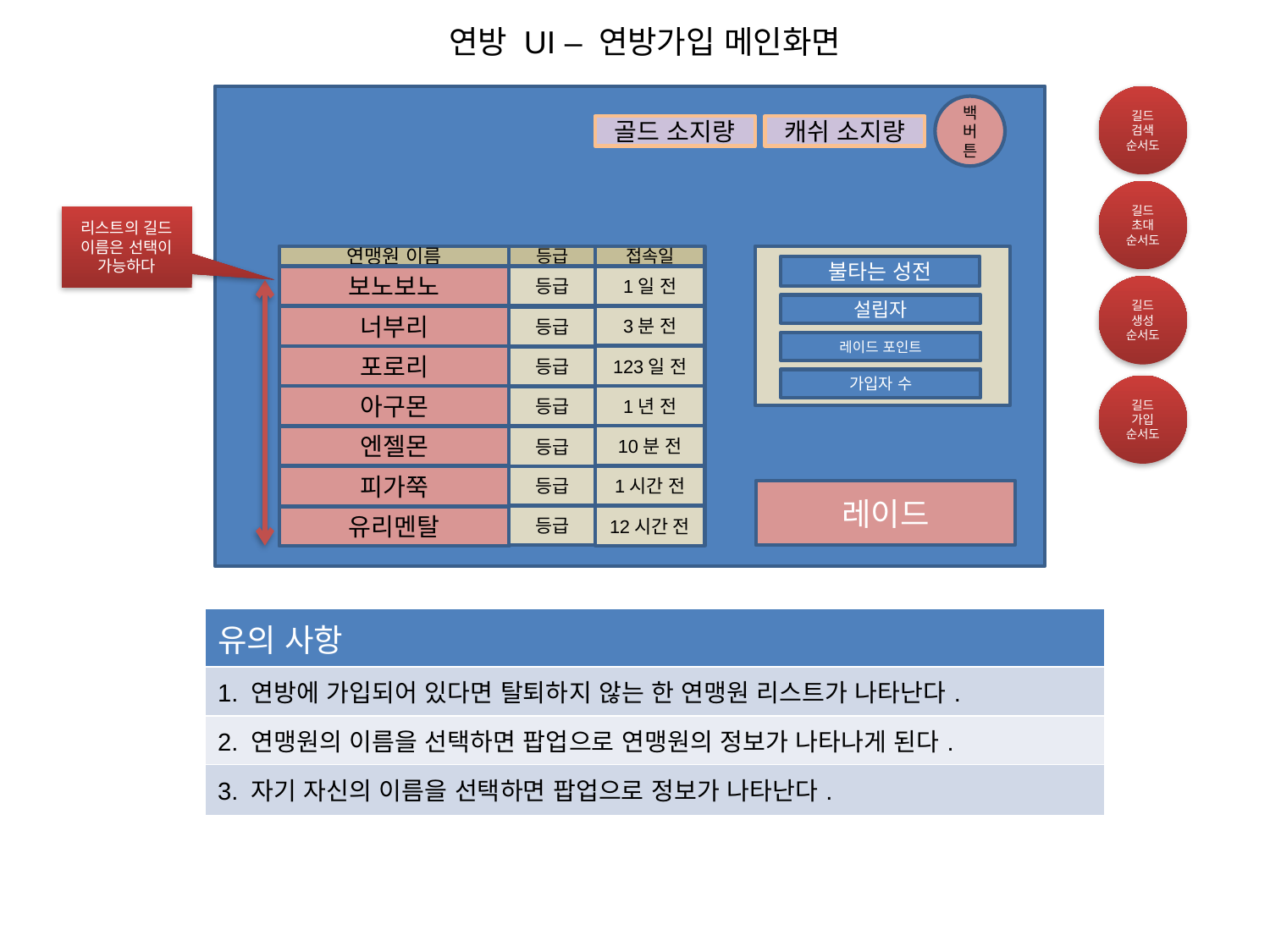

연방 UI – 연방가입 메인화면

백버튼
골드 소지량
캐쉬 소지량
연맹원 이름
등급
접속일
보노보노
등급
1일 전
3분 전
너부리
등급
123일 전
포로리
등급
1년 전
아구몬
등급
10분 전
엔젤몬
등급
등급
1시간 전
피가쭉
등급
12시간 전
유리멘탈

불타는 성전
설립자
레이드 포인트
가입자 수
레이드
길드 검색
순서도
길드 초대
순서도
리스트의 길드 이름은 선택이 가능하다
길드 생성
순서도
길드 가입
순서도
| 유의 사항 |
| --- |
| 1. 연방에 가입되어 있다면 탈퇴하지 않는 한 연맹원 리스트가 나타난다. |
| 2. 연맹원의 이름을 선택하면 팝업으로 연맹원의 정보가 나타나게 된다. |
| 3. 자기 자신의 이름을 선택하면 팝업으로 정보가 나타난다. |